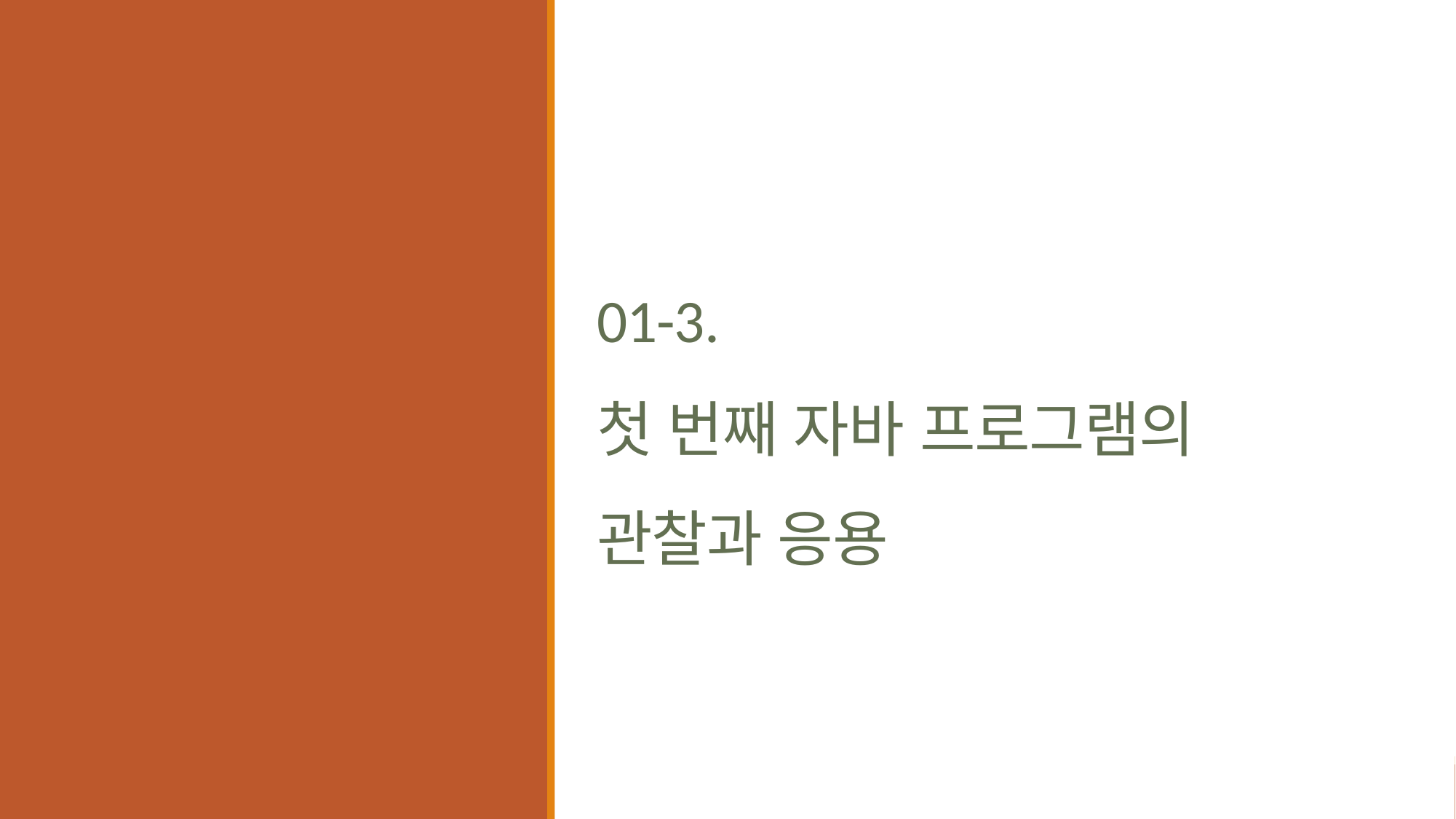

# 01-3. 첫 번째 자바 프로그램의 관찰과 응용